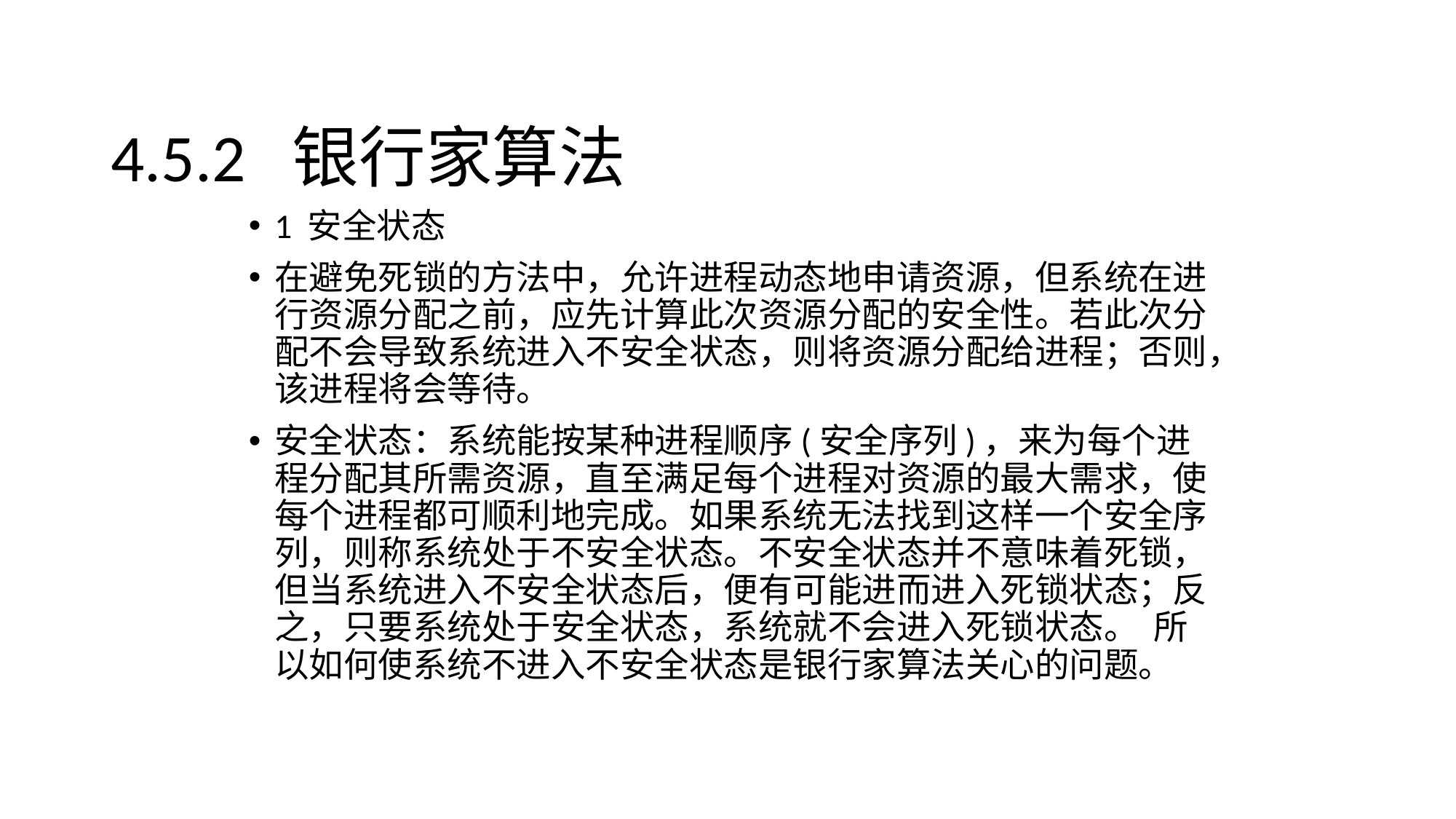

# 4.5.2  银行家算法
1 安全状态
在避免死锁的方法中，允许进程动态地申请资源，但系统在进行资源分配之前，应先计算此次资源分配的安全性。若此次分配不会导致系统进入不安全状态，则将资源分配给进程；否则，该进程将会等待。
安全状态：系统能按某种进程顺序(安全序列)，来为每个进程分配其所需资源，直至满足每个进程对资源的最大需求，使每个进程都可顺利地完成。如果系统无法找到这样一个安全序列，则称系统处于不安全状态。不安全状态并不意味着死锁，但当系统进入不安全状态后，便有可能进而进入死锁状态；反之，只要系统处于安全状态，系统就不会进入死锁状态。  所以如何使系统不进入不安全状态是银行家算法关心的问题。
4